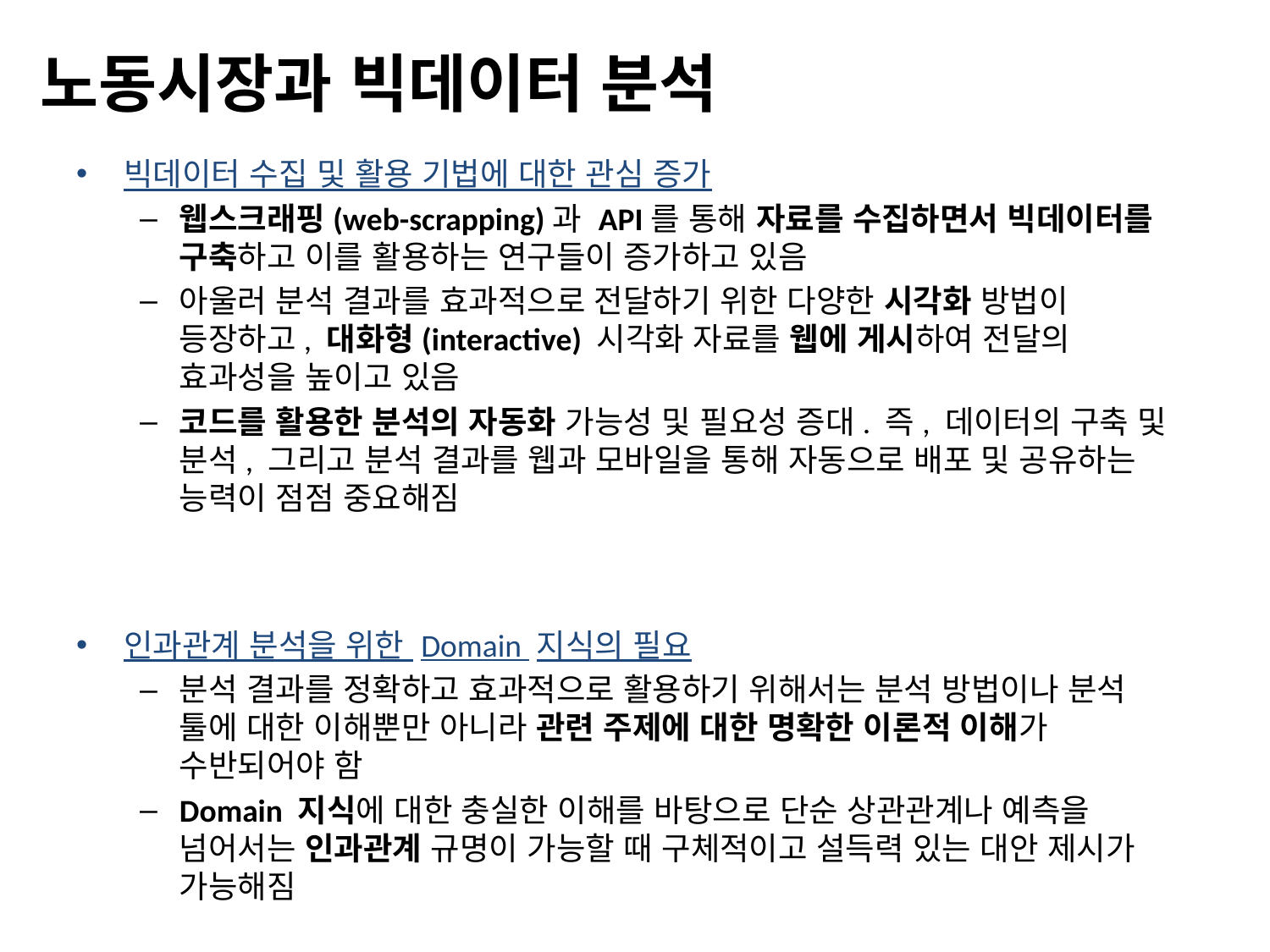

# 노동시장과 빅데이터 분석
빅데이터 수집 및 활용 기법에 대한 관심 증가
웹스크래핑(web-scrapping)과 API를 통해 자료를 수집하면서 빅데이터를 구축하고 이를 활용하는 연구들이 증가하고 있음
아울러 분석 결과를 효과적으로 전달하기 위한 다양한 시각화 방법이 등장하고, 대화형(interactive) 시각화 자료를 웹에 게시하여 전달의 효과성을 높이고 있음
코드를 활용한 분석의 자동화 가능성 및 필요성 증대. 즉, 데이터의 구축 및 분석, 그리고 분석 결과를 웹과 모바일을 통해 자동으로 배포 및 공유하는 능력이 점점 중요해짐

인과관계 분석을 위한 Domain 지식의 필요
분석 결과를 정확하고 효과적으로 활용하기 위해서는 분석 방법이나 분석 툴에 대한 이해뿐만 아니라 관련 주제에 대한 명확한 이론적 이해가 수반되어야 함
Domain 지식에 대한 충실한 이해를 바탕으로 단순 상관관계나 예측을 넘어서는 인과관계 규명이 가능할 때 구체적이고 설득력 있는 대안 제시가  가능해짐